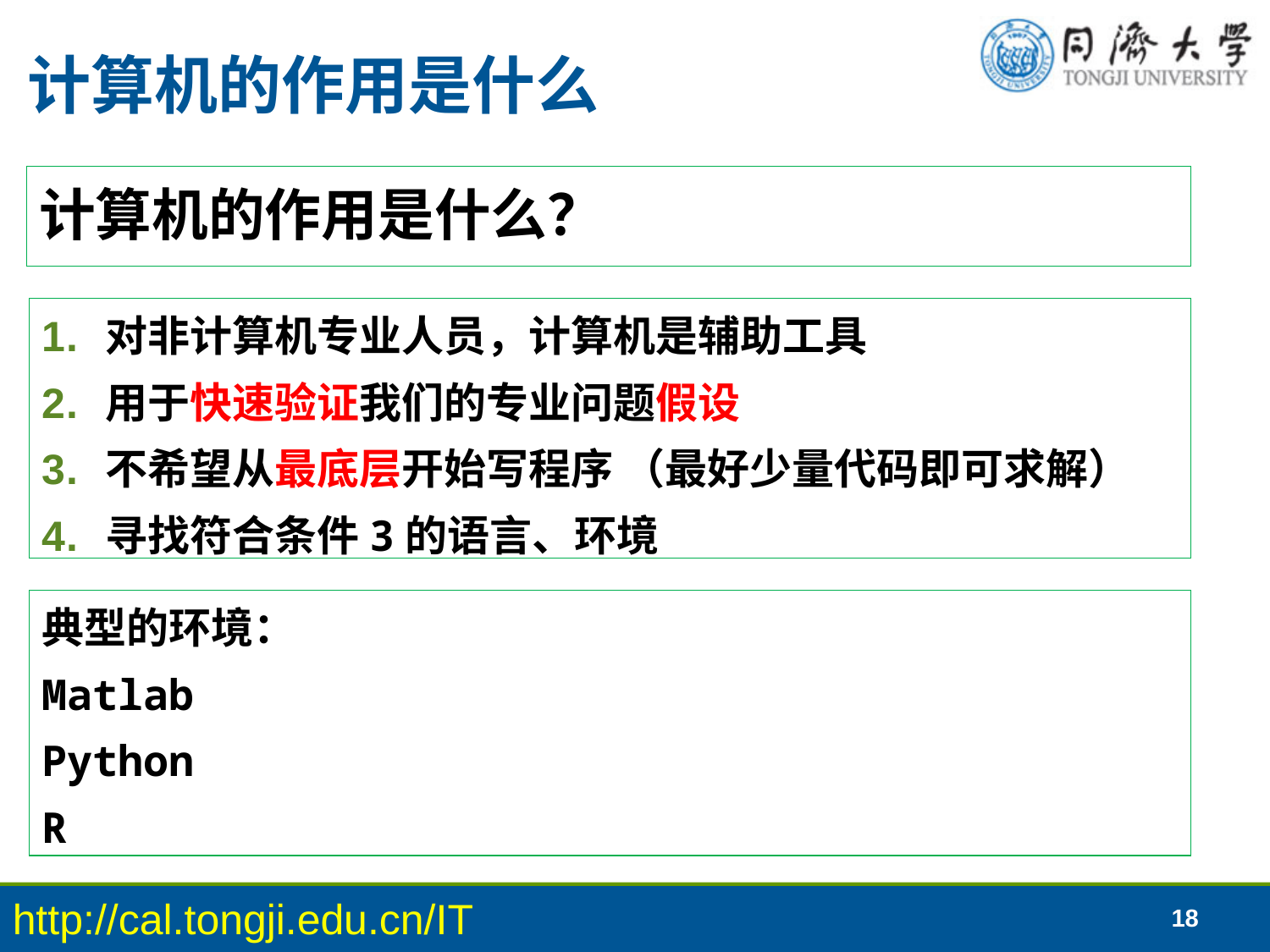

# 计算机的作用是什么
计算机的作用是什么？
对非计算机专业人员，计算机是辅助工具
用于快速验证我们的专业问题假设
不希望从最底层开始写程序 （最好少量代码即可求解）
寻找符合条件3的语言、环境
典型的环境：
Matlab
Python
R